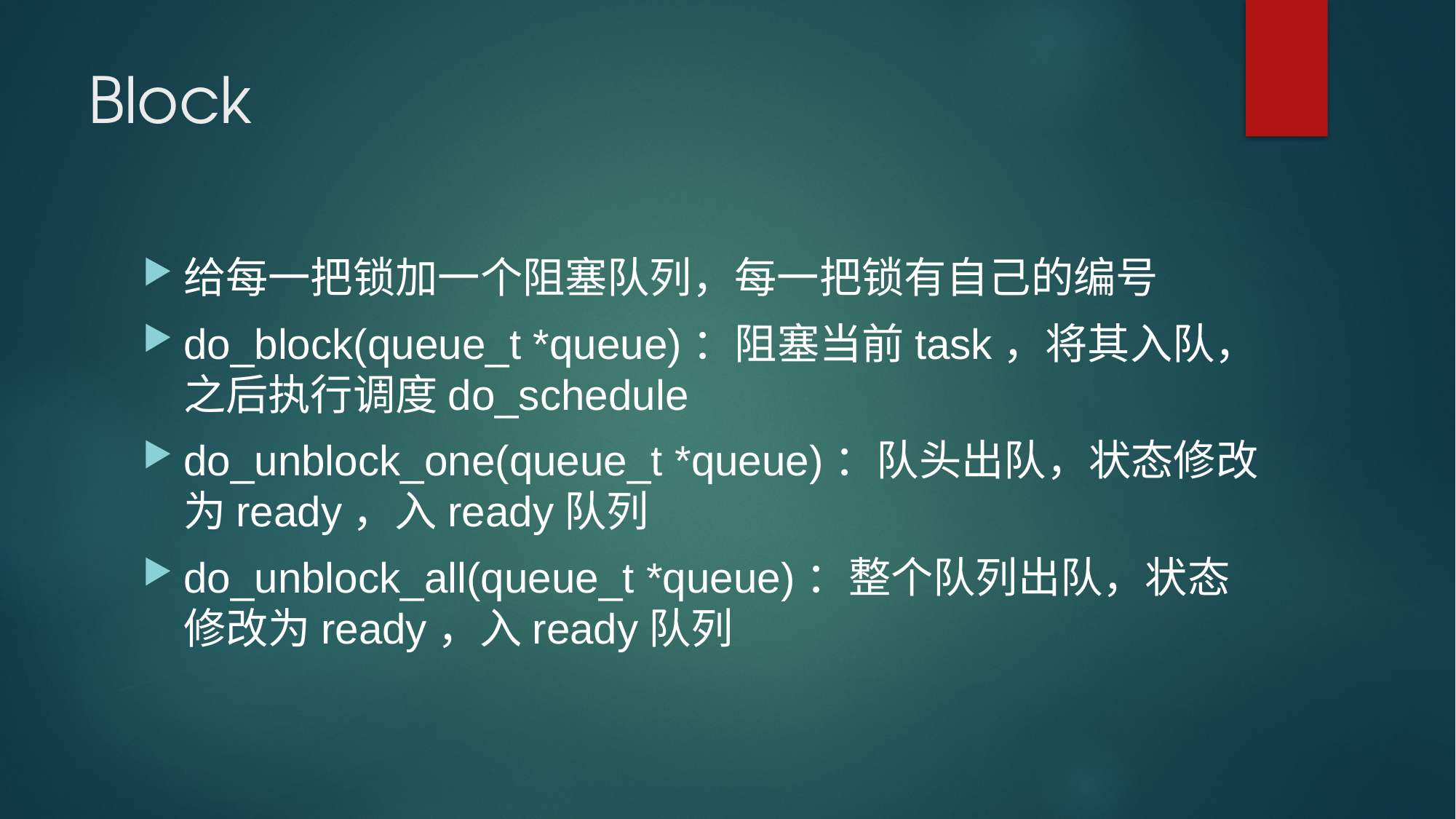

# Block
给每一把锁加一个阻塞队列，每一把锁有自己的编号
do_block(queue_t *queue)：阻塞当前task，将其入队，之后执行调度do_schedule
do_unblock_one(queue_t *queue)：队头出队，状态修改为ready，入ready队列
do_unblock_all(queue_t *queue)：整个队列出队，状态修改为ready，入ready队列